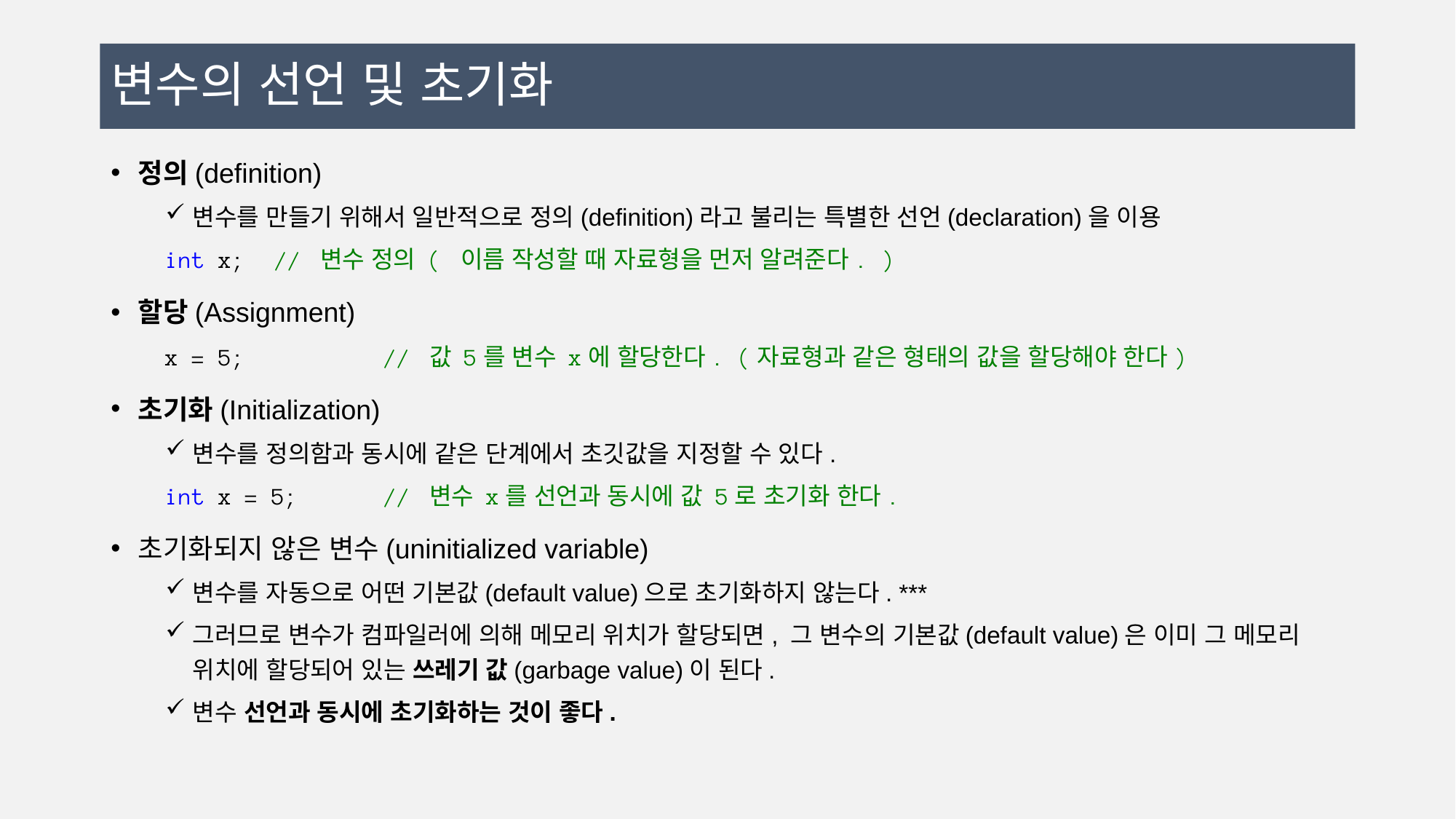

# 변수의 선언 및 초기화
정의(definition)
변수를 만들기 위해서 일반적으로 정의(definition)라고 불리는 특별한 선언(declaration)을 이용
int x; 	// 변수 정의 ( 이름 작성할 때 자료형을 먼저 알려준다. )
할당(Assignment)
x = 5;     	// 값 5를 변수 x에 할당한다. (자료형과 같은 형태의 값을 할당해야 한다)
초기화(Initialization)
변수를 정의함과 동시에 같은 단계에서 초깃값을 지정할 수 있다.
int x = 5;	// 변수 x를 선언과 동시에 값 5로 초기화 한다.
초기화되지 않은 변수(uninitialized variable)
변수를 자동으로 어떤 기본값(default value)으로 초기화하지 않는다. ***
그러므로 변수가 컴파일러에 의해 메모리 위치가 할당되면, 그 변수의 기본값(default value)은 이미 그 메모리 위치에 할당되어 있는 쓰레기 값(garbage value)이 된다.
변수 선언과 동시에 초기화하는 것이 좋다.